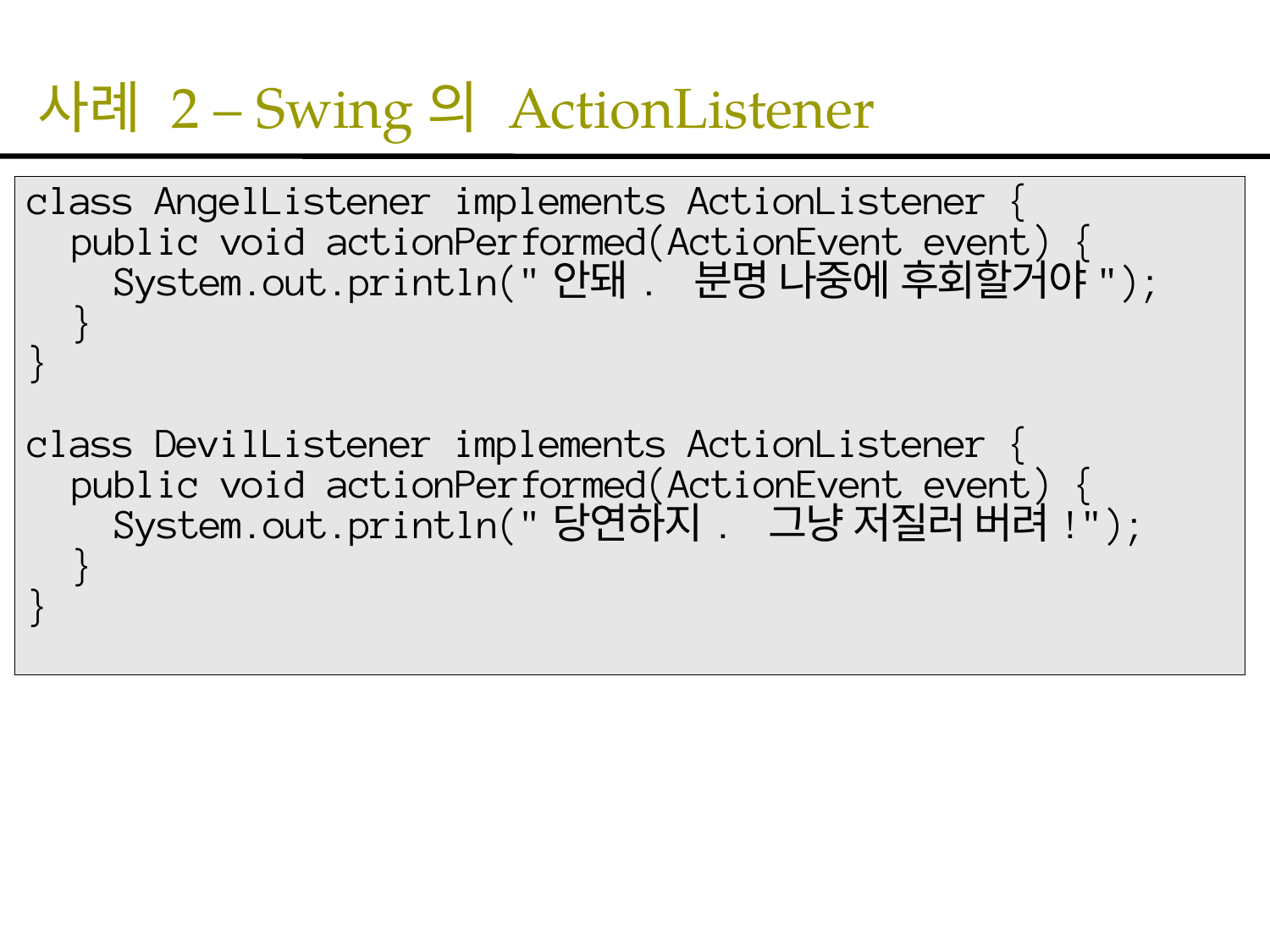

# 사례 2 – Swing의 ActionListener

class AngelListener implements ActionListener {
  public void actionPerformed(ActionEvent event) {
    System.out.println("안돼. 분명 나중에 후회할거야");
  }
}

class DevilListener implements ActionListener {
  public void actionPerformed(ActionEvent event) {
    System.out.println("당연하지. 그냥 저질러 버려!");
  }
}